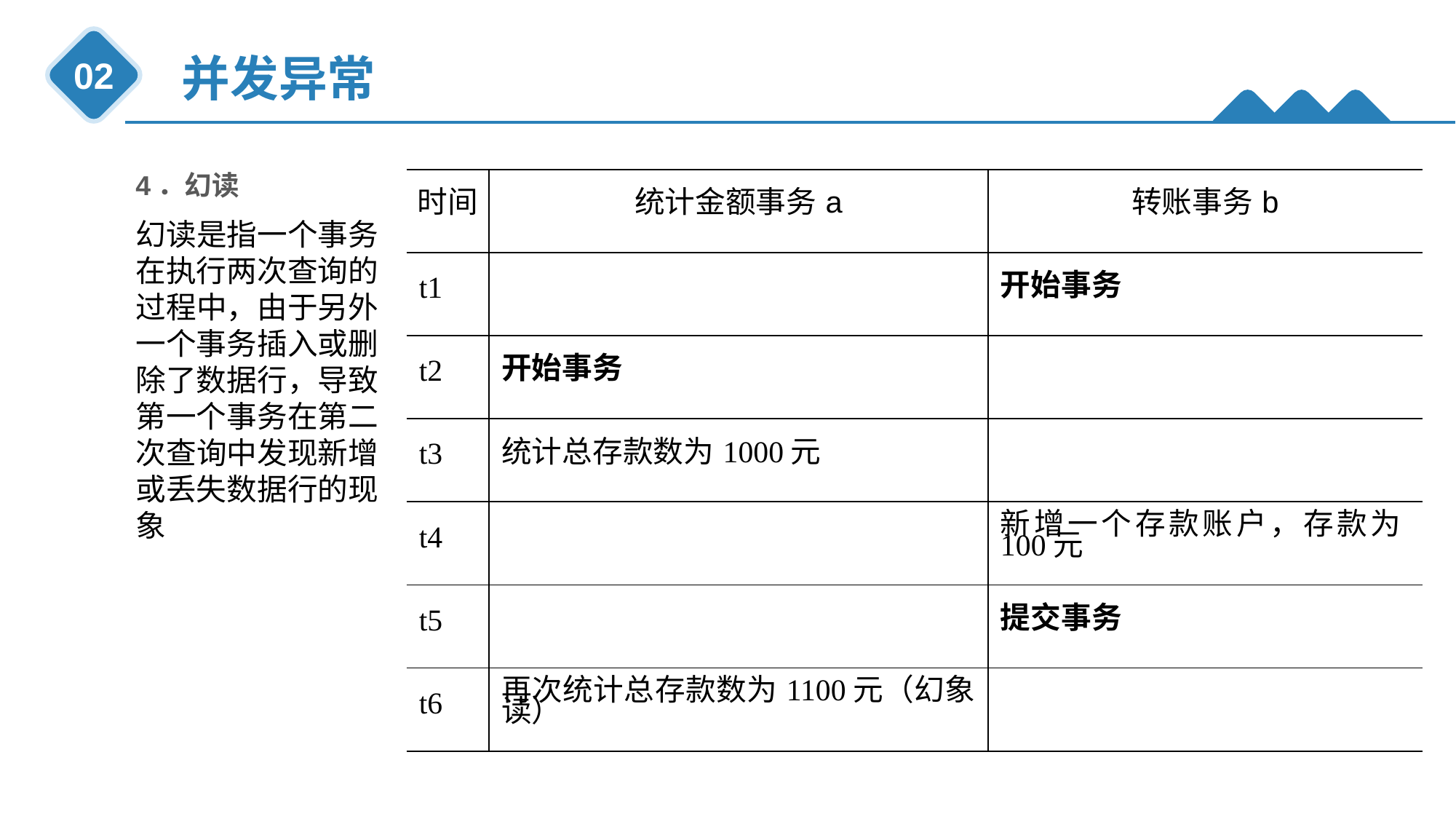

并发异常
02

4．幻读
| 时间 | 统计金额事务a | 转账事务b |
| --- | --- | --- |
| t1 |  | 开始事务 |
| t2 | 开始事务 |  |
| t3 | 统计总存款数为1000元 |  |
| t4 |  | 新增一个存款账户，存款为100元 |
| t5 |  | 提交事务 |
| t6 | 再次统计总存款数为1100元（幻象读） |  |
幻读是指一个事务在执行两次查询的过程中，由于另外一个事务插入或删除了数据行，导致第一个事务在第二次查询中发现新增或丢失数据行的现象